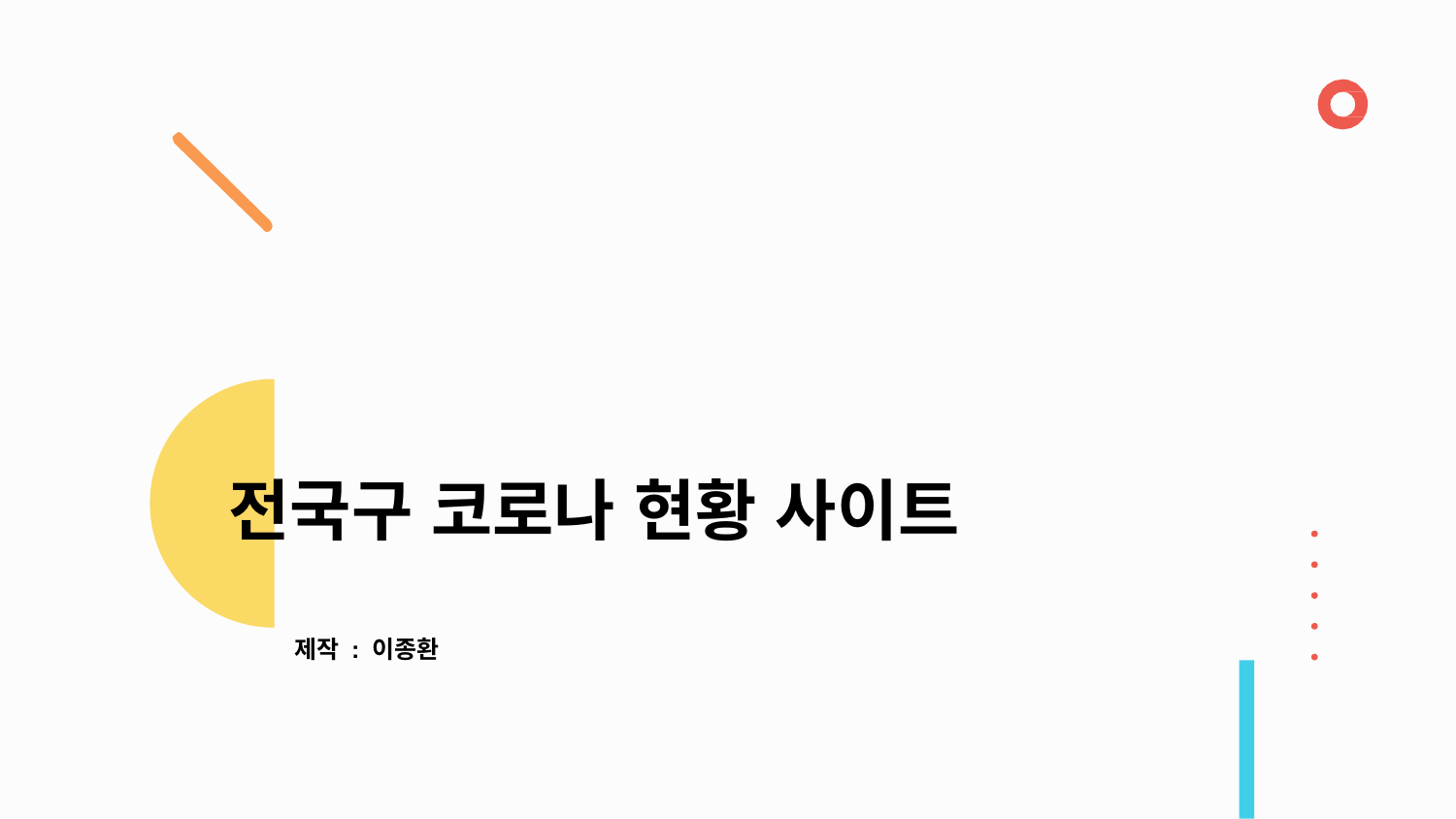

전국구 코로나 현황 사이트

제작 : 이종환